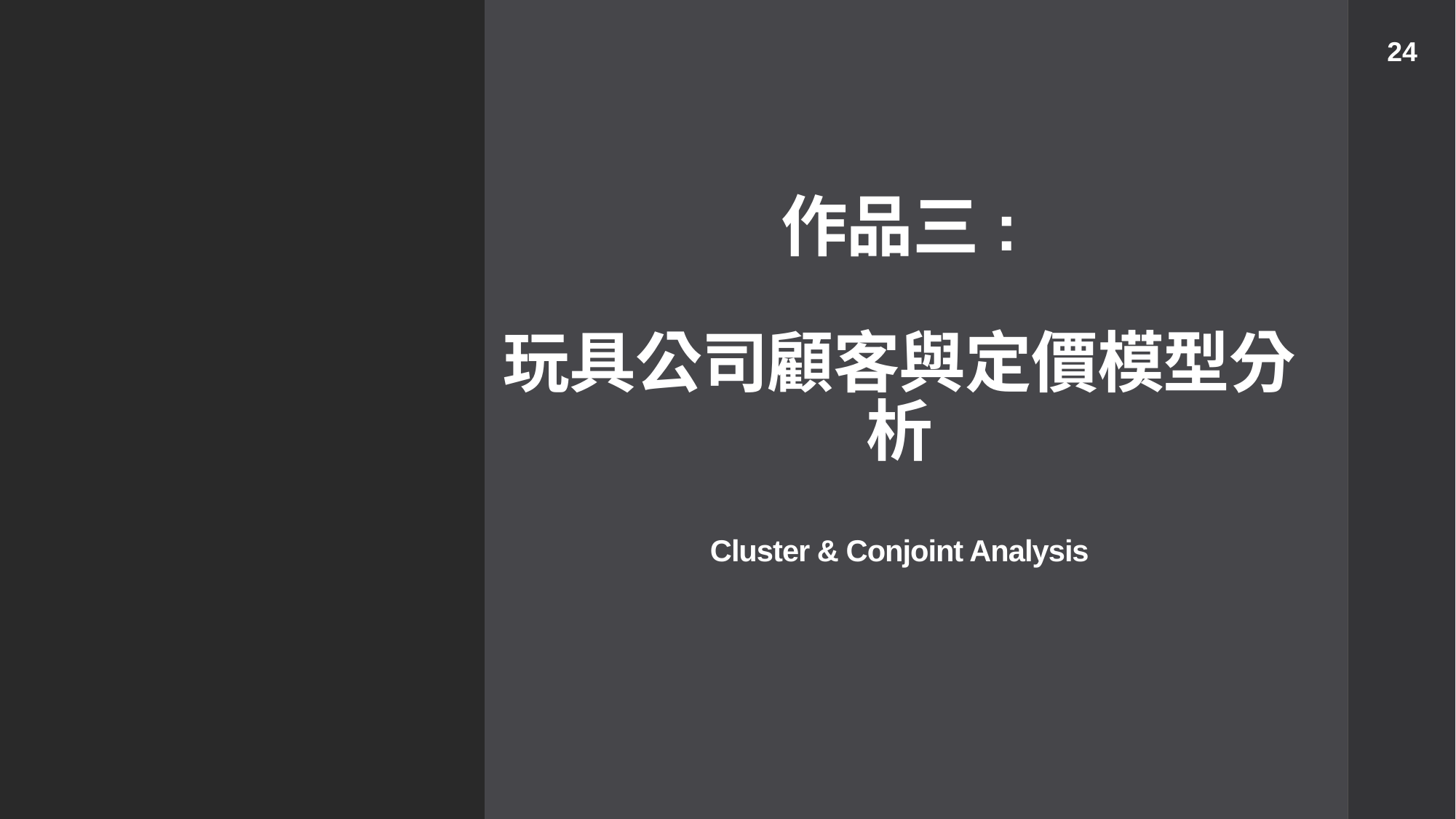

24
# 作品三: 玩具公司顧客與定價模型分析 Cluster & Conjoint Analysis